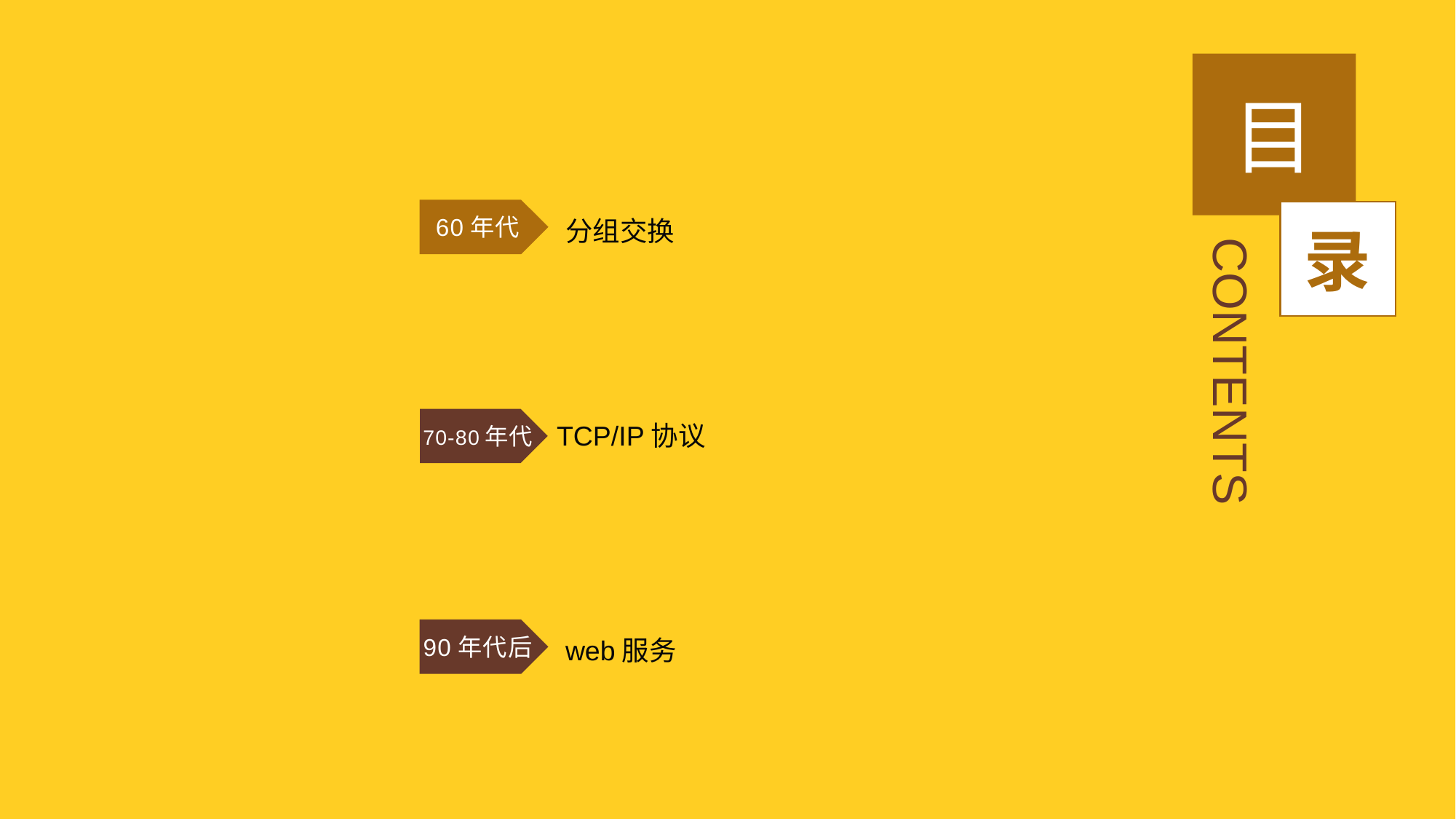

目
分组交换
60年代
录
CONTENTS
TCP/IP协议
70-80年代
web服务
90年代后